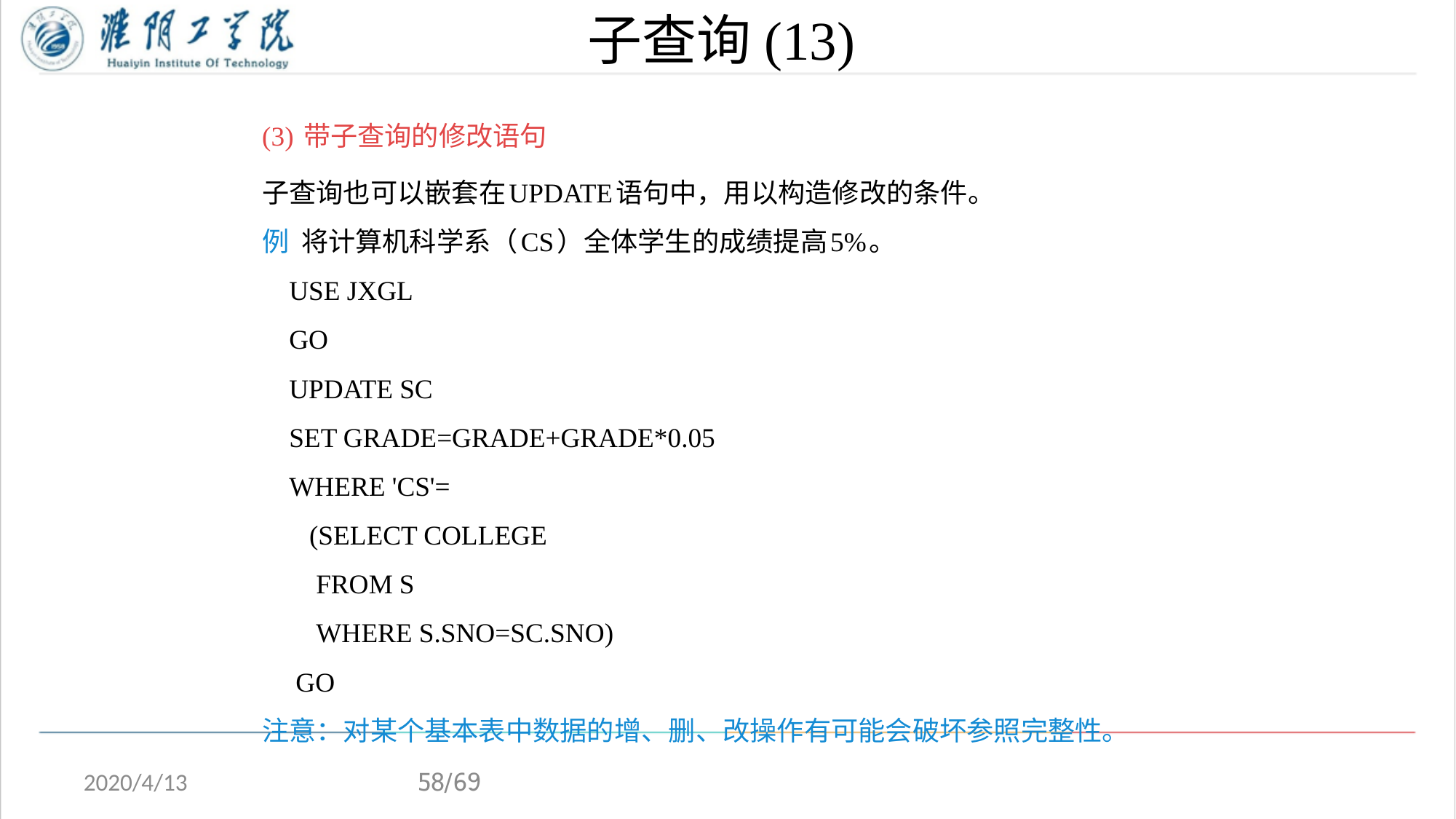

# 子查询(13)
(3) 带子查询的修改语句
子查询也可以嵌套在UPDATE语句中，用以构造修改的条件。
例  将计算机科学系（CS）全体学生的成绩提高5%。
    USE JXGL
    GO
    UPDATE SC
    SET GRADE=GRADE+GRADE*0.05
    WHERE 'CS'=
       (SELECT COLLEGE
        FROM S
        WHERE S.SNO=SC.SNO)
     GO
注意：对某个基本表中数据的增、删、改操作有可能会破坏参照完整性。
58/69
2020/4/13